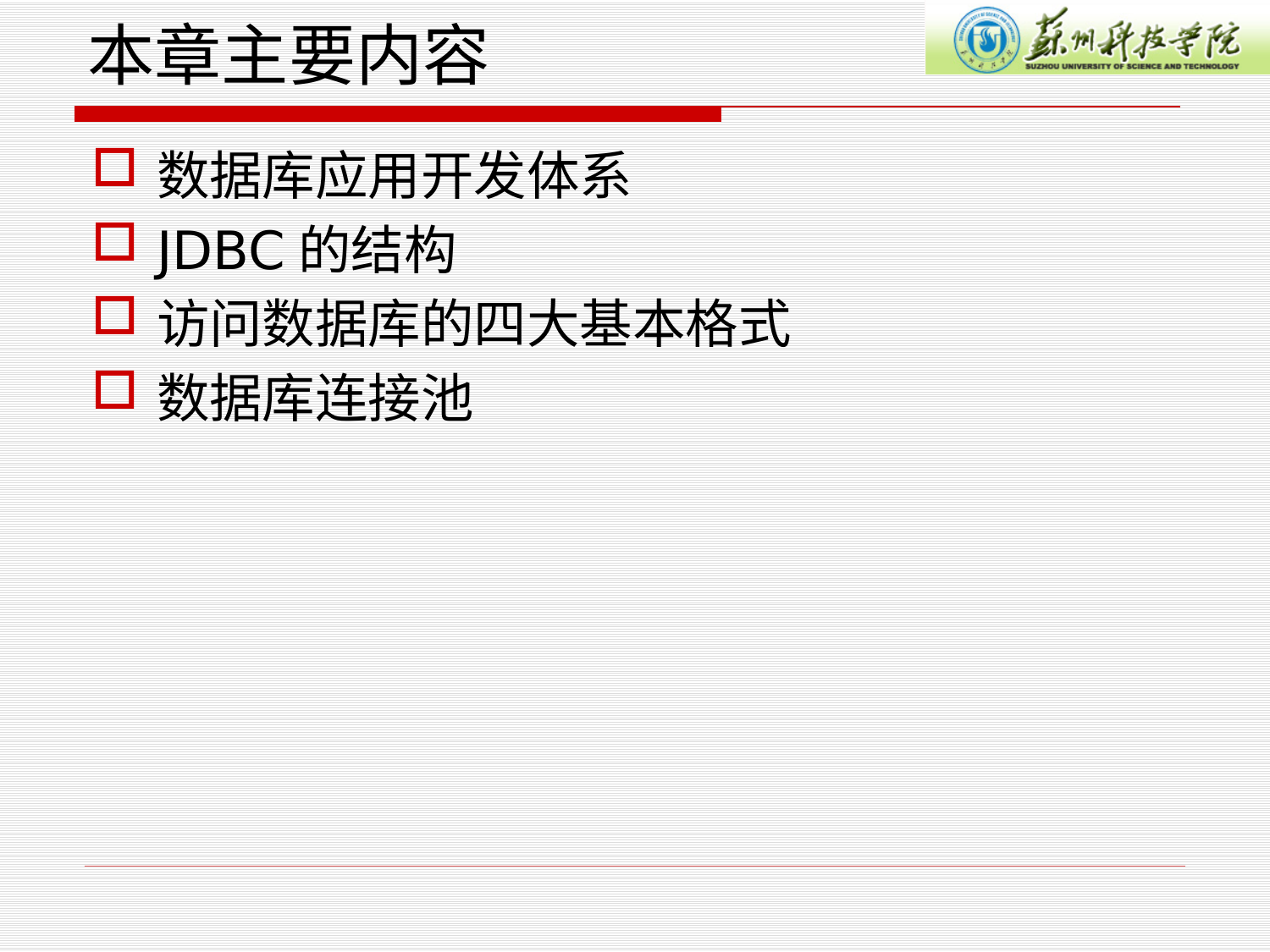

# 本章主要内容
数据库应用开发体系
JDBC的结构
访问数据库的四大基本格式
数据库连接池